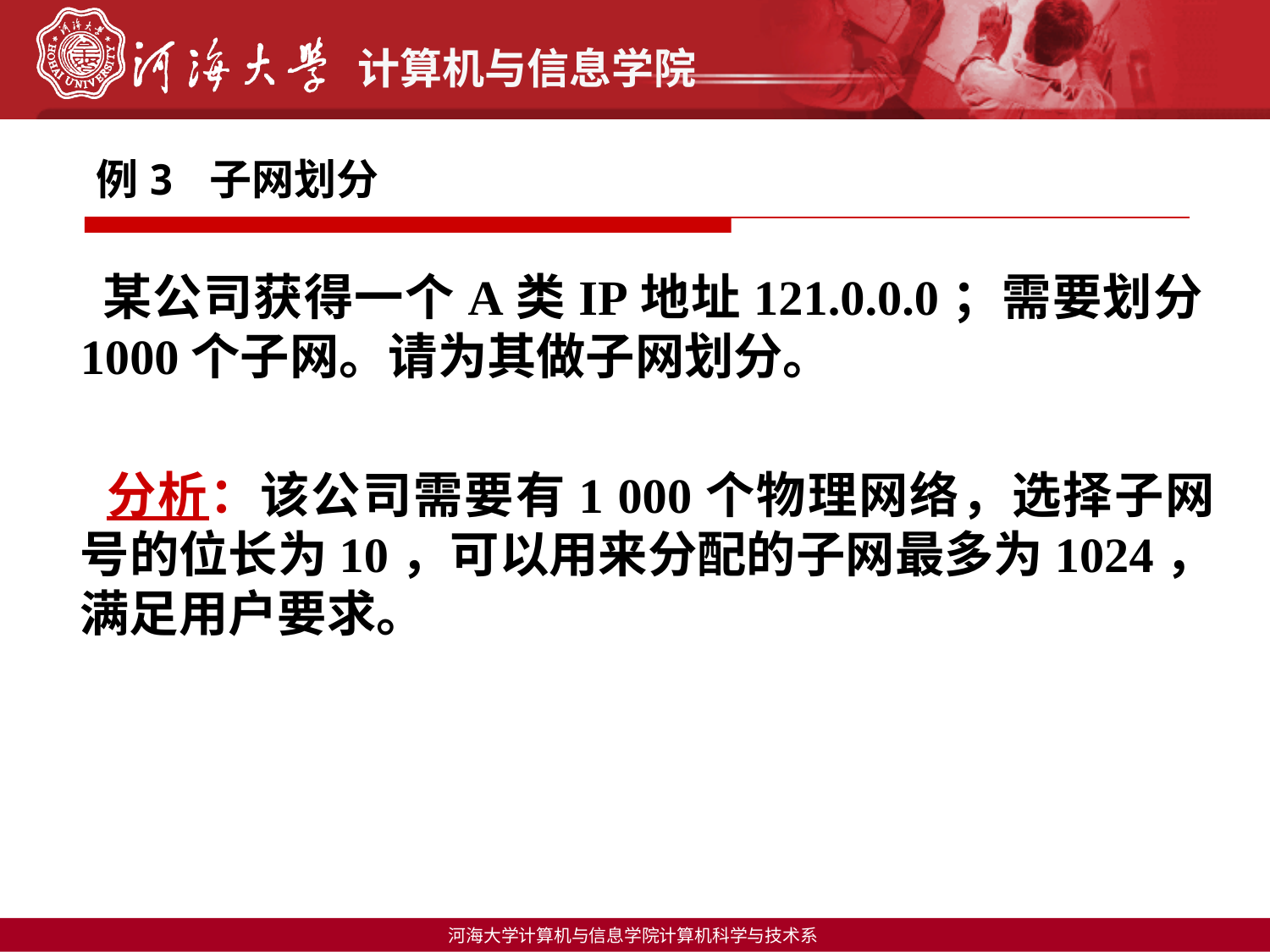

例3 子网划分
      某公司获得一个A类IP地址121.0.0.0；需要划分1000个子网。请为其做子网划分。

      分析：该公司需要有1 000个物理网络，选择子网号的位长为10，可以用来分配的子网最多为1024，满足用户要求。